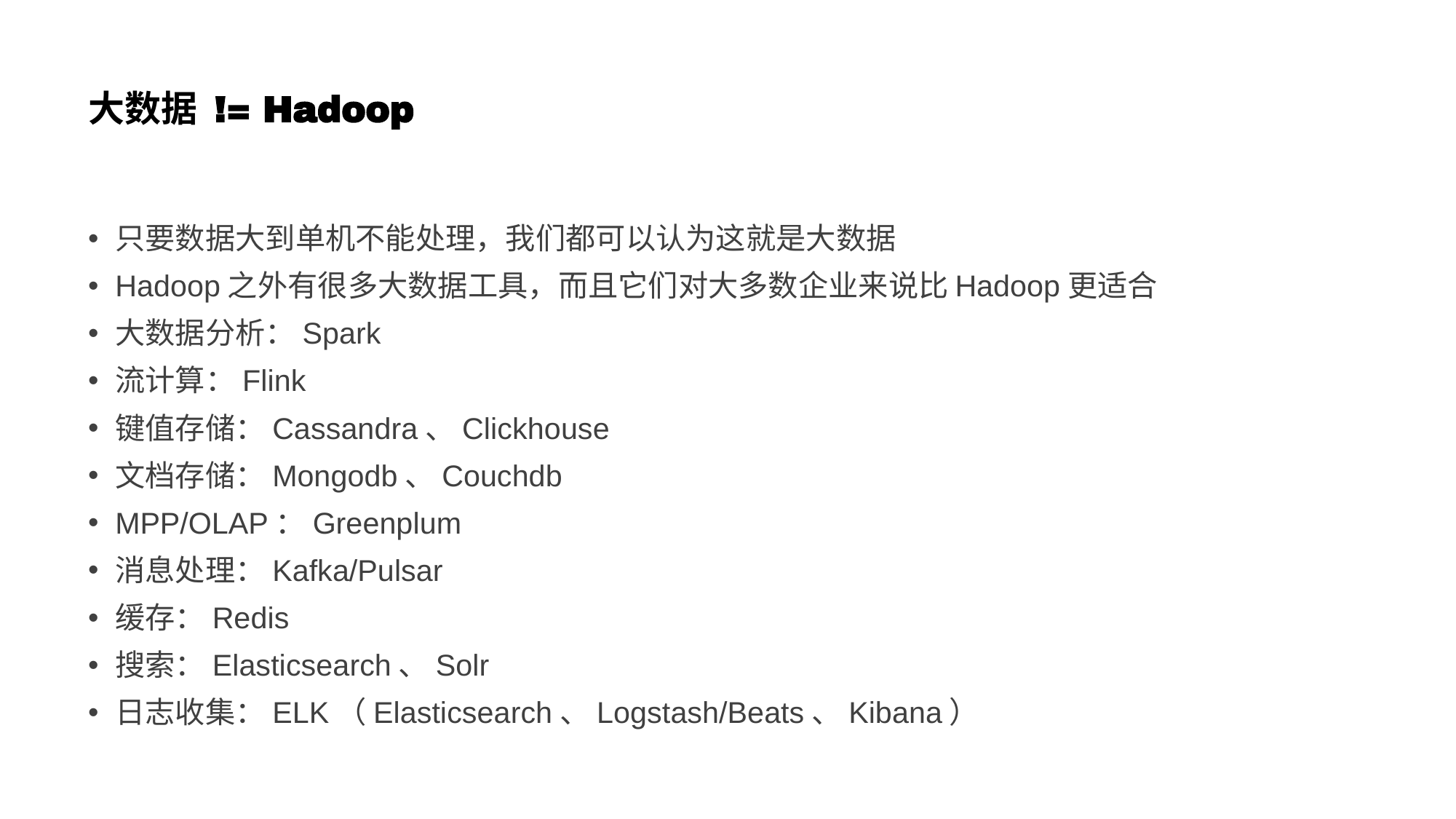

# 大数据 != Hadoop
只要数据大到单机不能处理，我们都可以认为这就是大数据
Hadoop之外有很多大数据工具，而且它们对大多数企业来说比Hadoop更适合
大数据分析：Spark
流计算：Flink
键值存储：Cassandra、Clickhouse
文档存储：Mongodb、Couchdb
MPP/OLAP：Greenplum
消息处理：Kafka/Pulsar
缓存：Redis
搜索：Elasticsearch、Solr
日志收集：ELK（Elasticsearch、Logstash/Beats、Kibana）